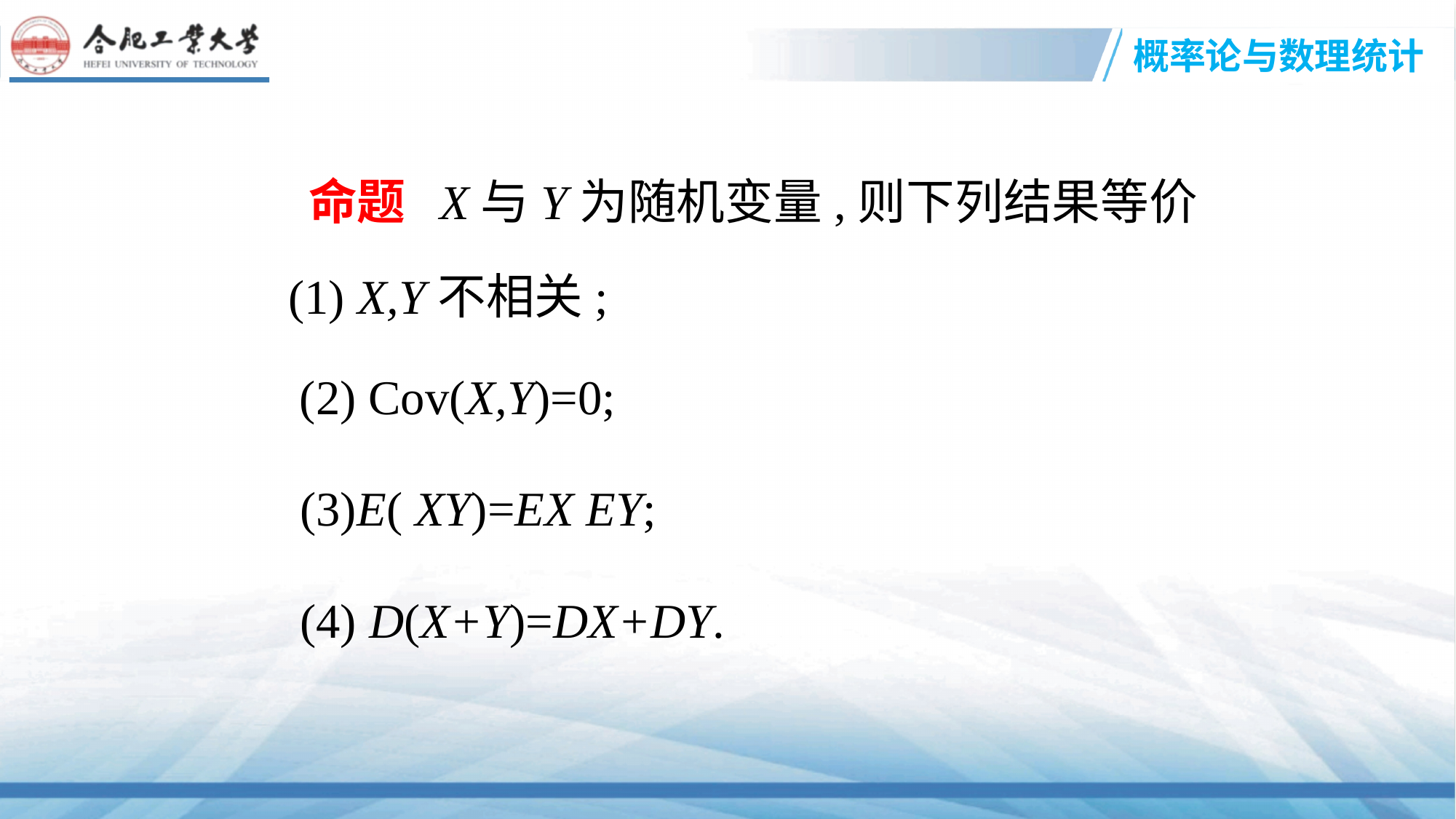

命题  X与Y为随机变量,则下列结果等价
(1) X,Y不相关;
(2) Cov(X,Y)=0;
(3)E( XY)=EX EY;
(4) D(X+Y)=DX+DY.